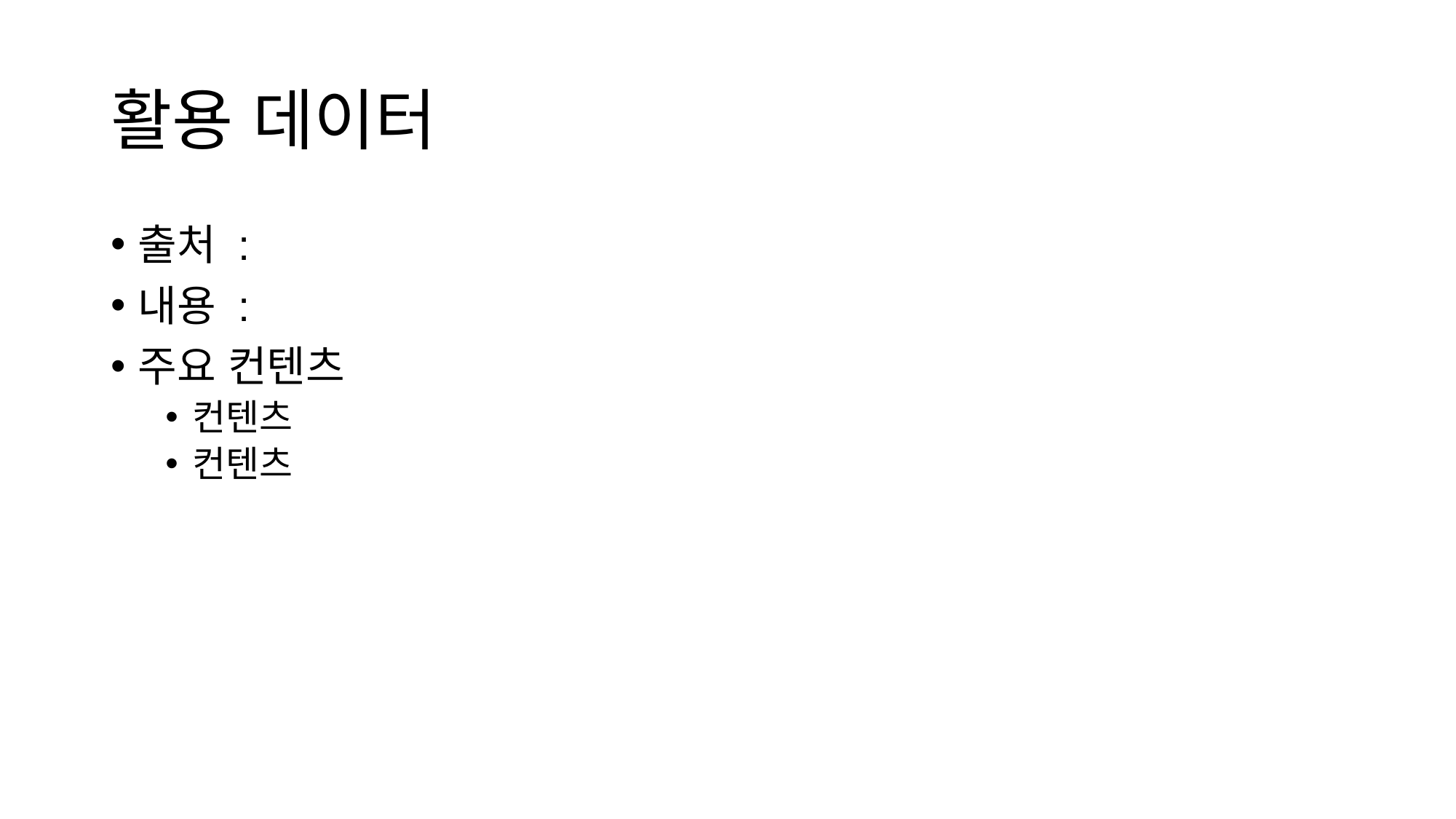

# 활용 데이터
출처 :
내용 :
주요 컨텐츠
컨텐츠
컨텐츠